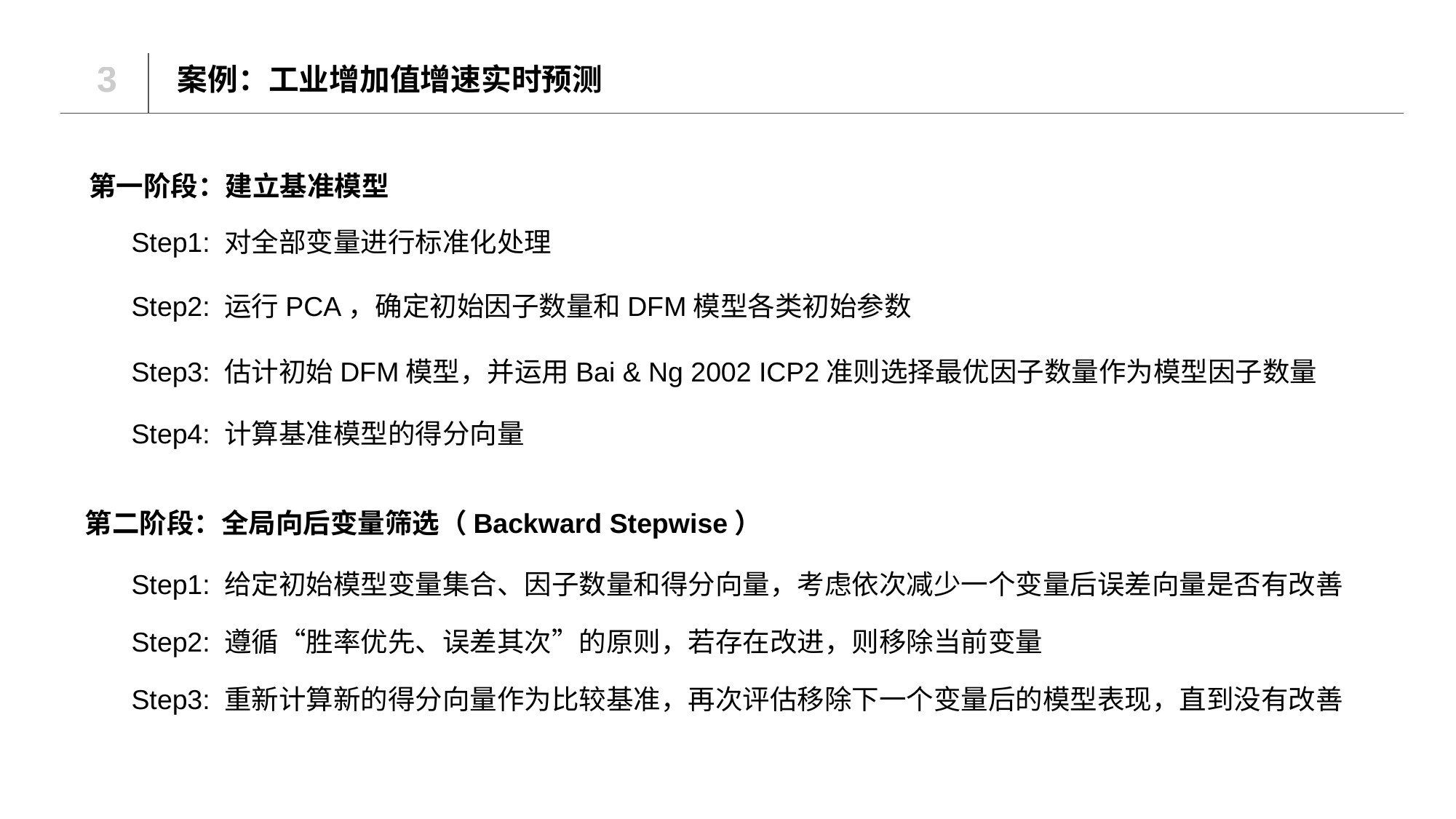

3
案例：工业增加值增速实时预测
第一阶段：建立基准模型
Step1: 对全部变量进行标准化处理
Step2: 运行PCA，确定初始因子数量和DFM模型各类初始参数
Step3: 估计初始DFM模型，并运用Bai & Ng 2002 ICP2准则选择最优因子数量作为模型因子数量
Step4: 计算基准模型的得分向量
第二阶段：全局向后变量筛选（Backward Stepwise）
Step1: 给定初始模型变量集合、因子数量和得分向量，考虑依次减少一个变量后误差向量是否有改善
Step2: 遵循“胜率优先、误差其次”的原则，若存在改进，则移除当前变量
Step3: 重新计算新的得分向量作为比较基准，再次评估移除下一个变量后的模型表现，直到没有改善